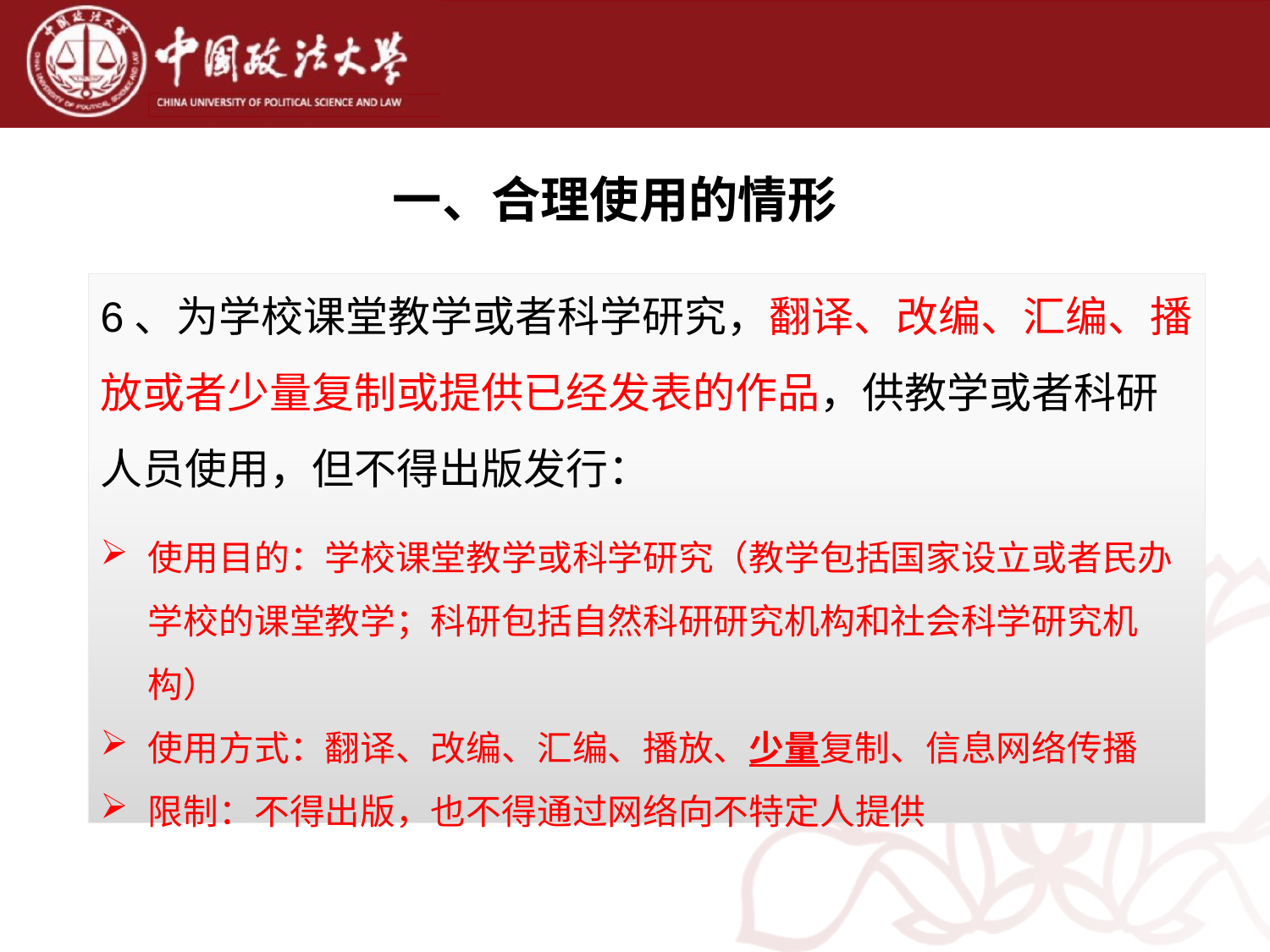

一、合理使用的情形
6、为学校课堂教学或者科学研究，翻译、改编、汇编、播放或者少量复制或提供已经发表的作品，供教学或者科研人员使用，但不得出版发行：
使用目的：学校课堂教学或科学研究（教学包括国家设立或者民办学校的课堂教学；科研包括自然科研研究机构和社会科学研究机构）
使用方式：翻译、改编、汇编、播放、少量复制、信息网络传播
限制：不得出版，也不得通过网络向不特定人提供